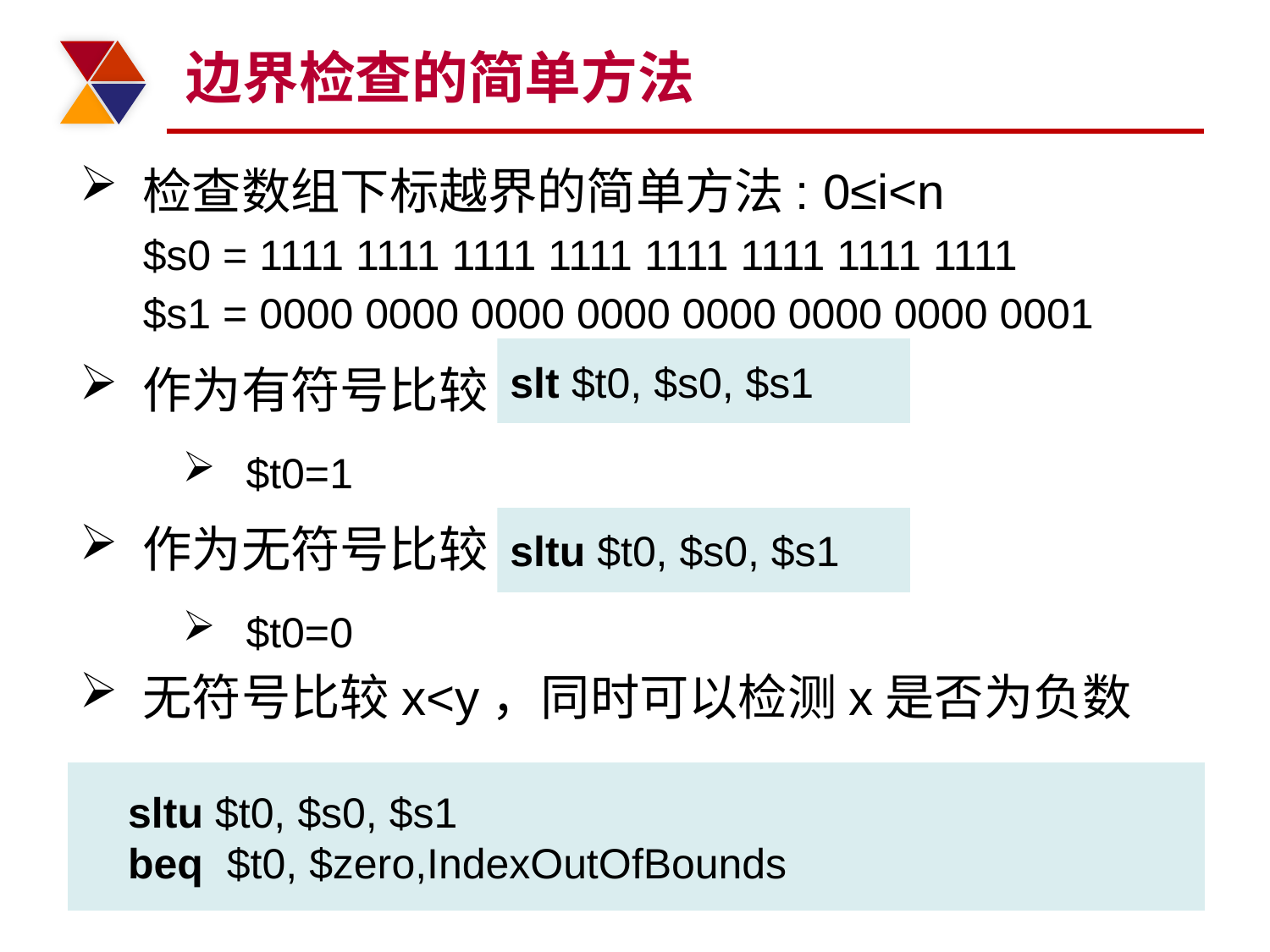

# 边界检查的简单方法
检查数组下标越界的简单方法: 0≤i<n
$s0 = 1111 1111 1111 1111 1111 1111 1111 1111
$s1 = 0000 0000 0000 0000 0000 0000 0000 0001
作为有符号比较
$t0=1
作为无符号比较
$t0=0
无符号比较x<y，同时可以检测x是否为负数
slt $t0, $s0, $s1
sltu $t0, $s0, $s1
    sltu $t0, $s0, $s1
    beq  $t0, $zero,IndexOutOfBounds